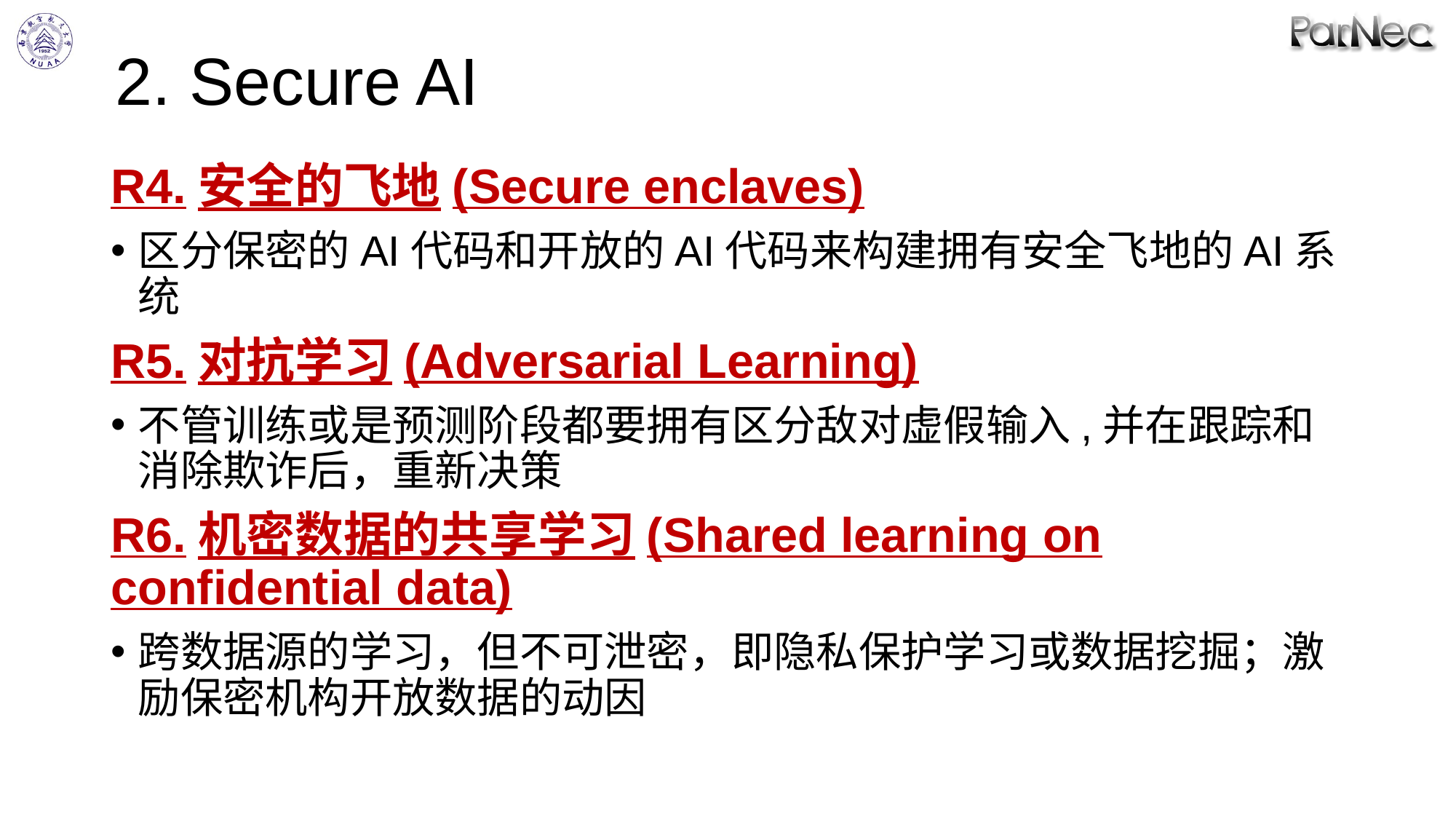

# 2. Secure AI
R4.安全的飞地(Secure enclaves)
区分保密的AI代码和开放的AI代码来构建拥有安全飞地的AI系统
R5.对抗学习(Adversarial Learning)
不管训练或是预测阶段都要拥有区分敌对虚假输入,并在跟踪和消除欺诈后，重新决策
R6.机密数据的共享学习(Shared learning on confidential data)
跨数据源的学习，但不可泄密，即隐私保护学习或数据挖掘；激励保密机构开放数据的动因